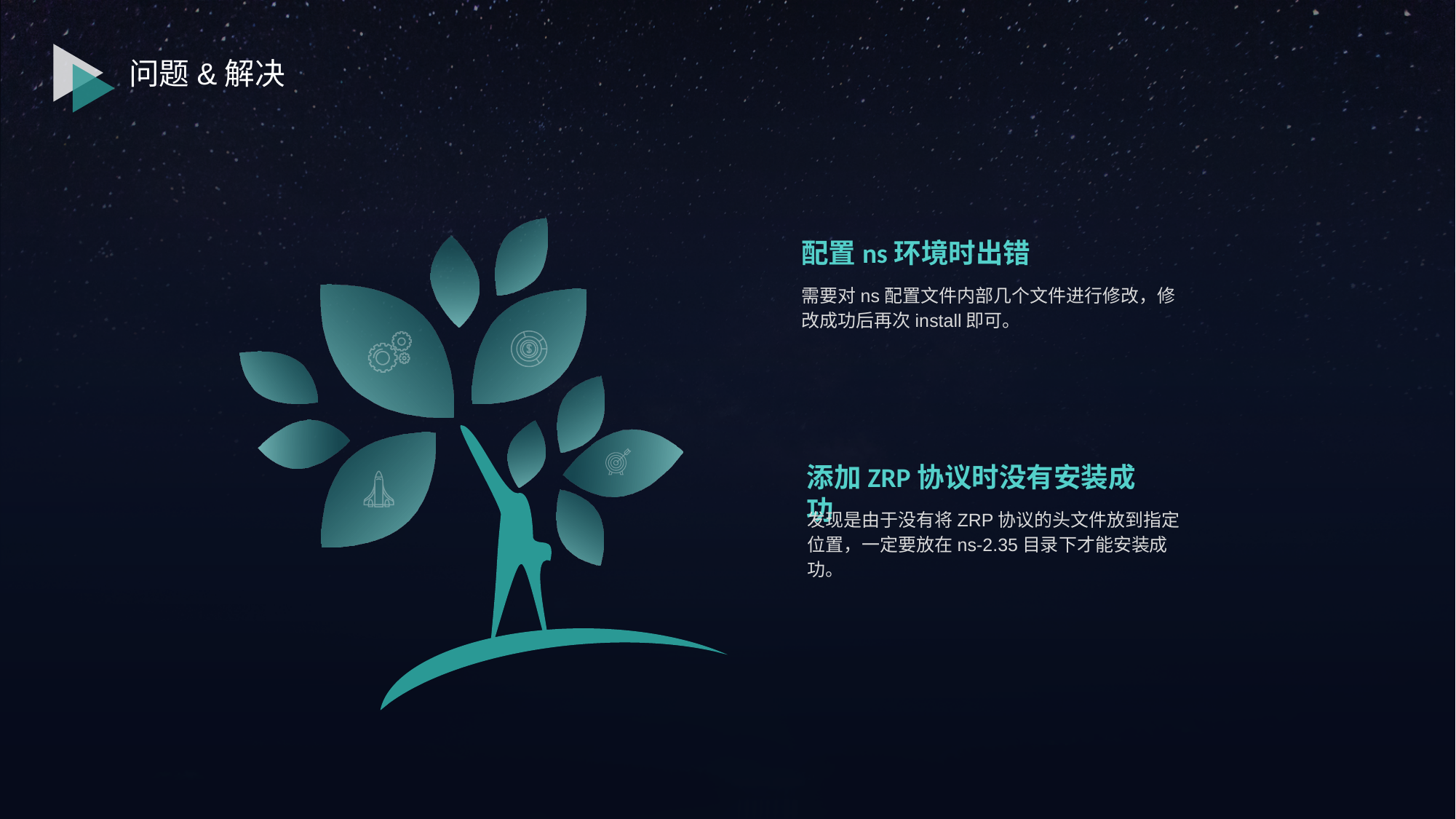

问题&解决

配置ns环境时出错
需要对ns配置文件内部几个文件进行修改，修改成功后再次install即可。

添加ZRP协议时没有安装成功
发现是由于没有将ZRP协议的头文件放到指定位置，一定要放在ns-2.35目录下才能安装成功。